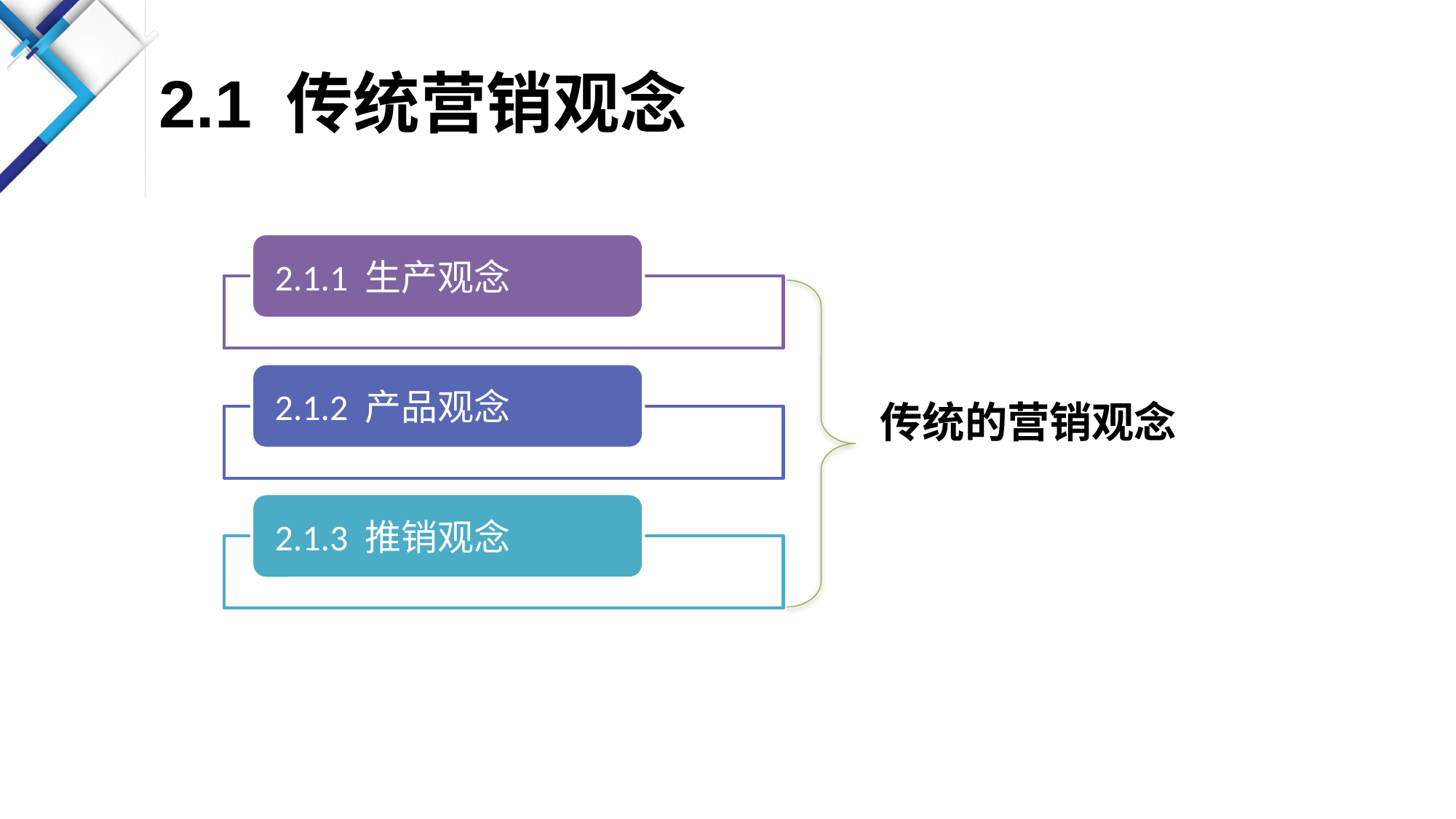

# 2.1 传统营销观念
2.1.1 生产观念
2.1.2 产品观念
2.1.3 推销观念

传统的营销观念